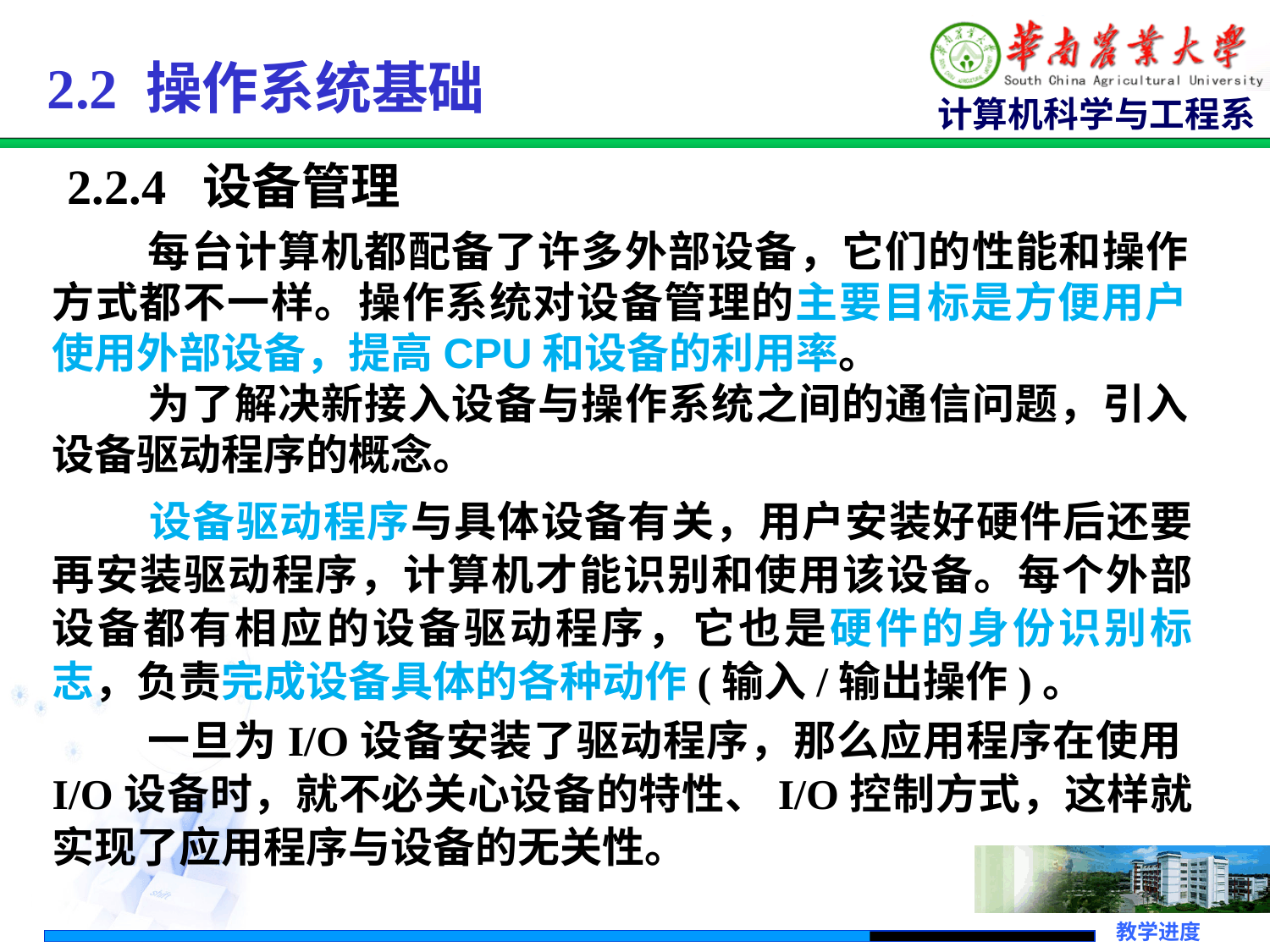

2.2 操作系统基础
2.2.4  设备管理
        每台计算机都配备了许多外部设备，它们的性能和操作方式都不一样。操作系统对设备管理的主要目标是方便用户使用外部设备，提高CPU和设备的利用率。
        为了解决新接入设备与操作系统之间的通信问题，引入设备驱动程序的概念。
        设备驱动程序与具体设备有关，用户安装好硬件后还要再安装驱动程序，计算机才能识别和使用该设备。每个外部设备都有相应的设备驱动程序，它也是硬件的身份识别标志，负责完成设备具体的各种动作(输入/输出操作)。
        一旦为I/O设备安装了驱动程序，那么应用程序在使用I/O设备时，就不必关心设备的特性、I/O控制方式，这样就实现了应用程序与设备的无关性。